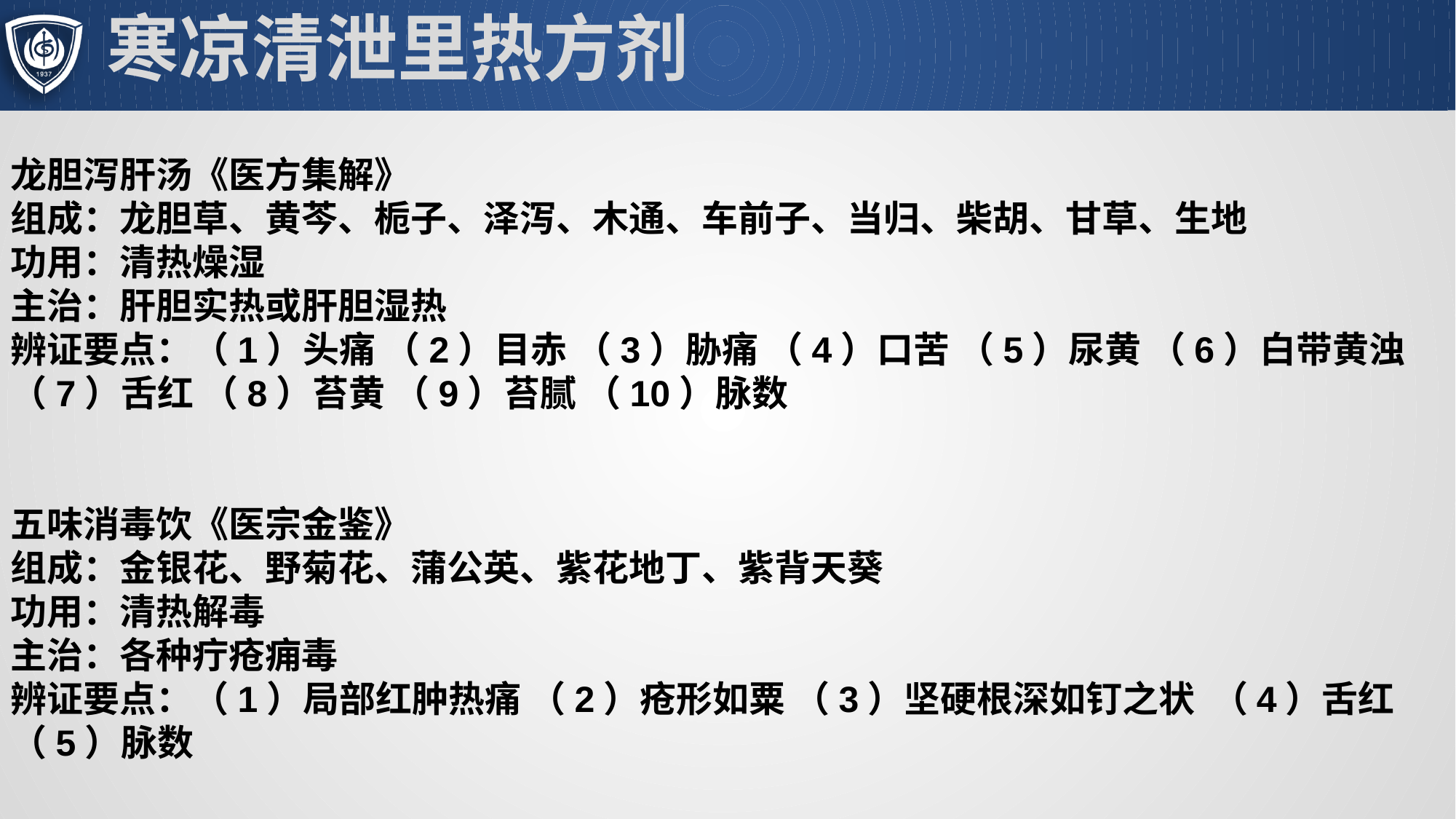

# 寒凉清泄里热方剂
龙胆泻肝汤《医方集解》组成：龙胆草、黄芩、栀子、泽泻、木通、车前子、当归、柴胡、甘草、生地功用：清热燥湿主治：肝胆实热或肝胆湿热辨证要点：（1）头痛 （2）目赤 （3）胁痛 （4）口苦 （5）尿黄 （6）白带黄浊 （7）舌红 （8）苔黄 （9）苔腻 （10）脉数

五味消毒饮《医宗金鉴》组成：金银花、野菊花、蒲公英、紫花地丁、紫背天葵功用：清热解毒主治：各种疔疮痈毒辨证要点：（1）局部红肿热痛 （2）疮形如粟 （3）坚硬根深如钉之状  （4）舌红  （5）脉数